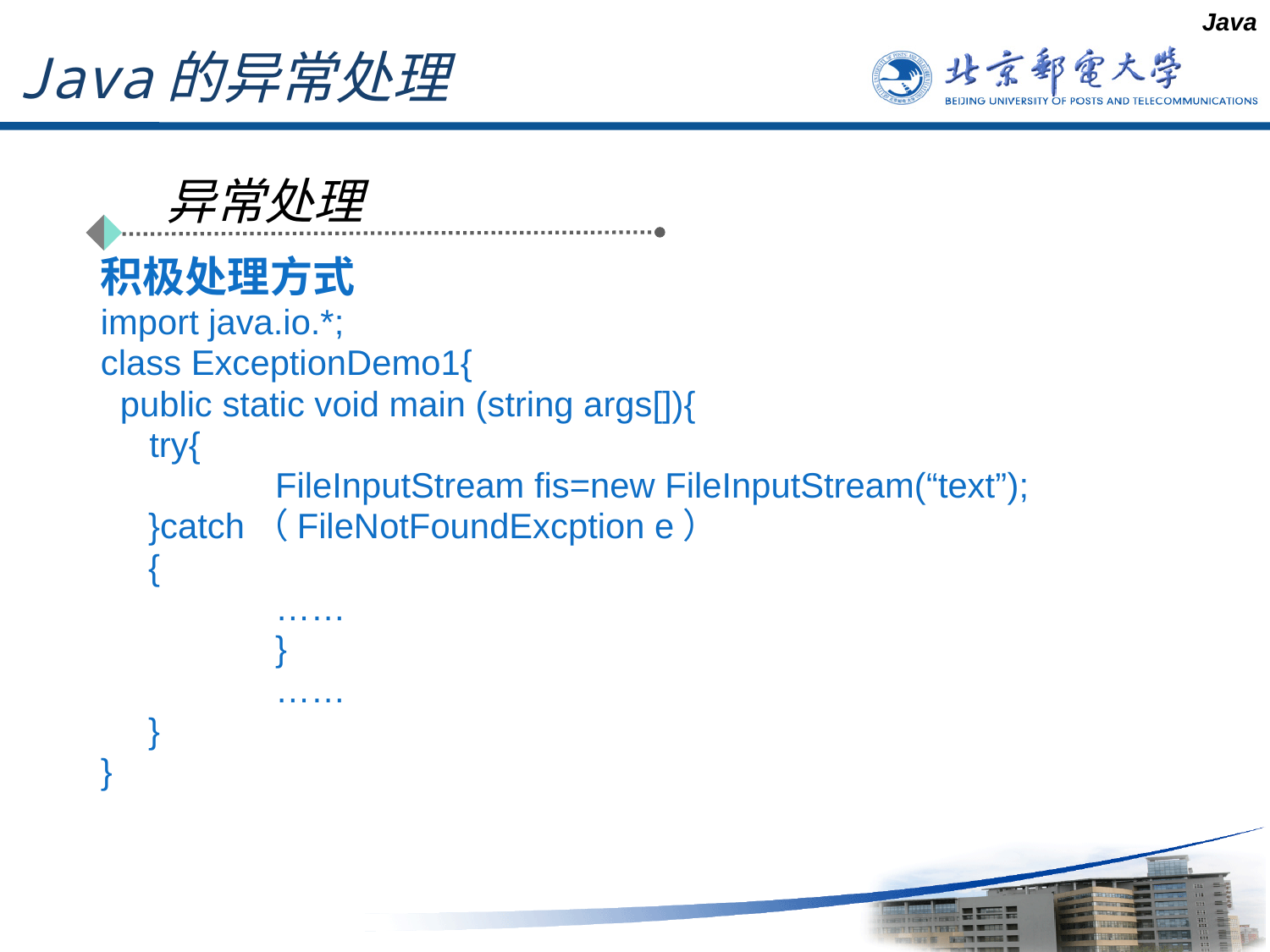

Java
# Java的异常处理

异常处理

积极处理方式
import java.io.*;
class ExceptionDemo1{
  public static void main (string args[]){
     try{
		FileInputStream fis=new FileInputStream(“text”);
    	}catch（FileNotFoundExcption e）
    	{
		……
		}
		……
	}
}